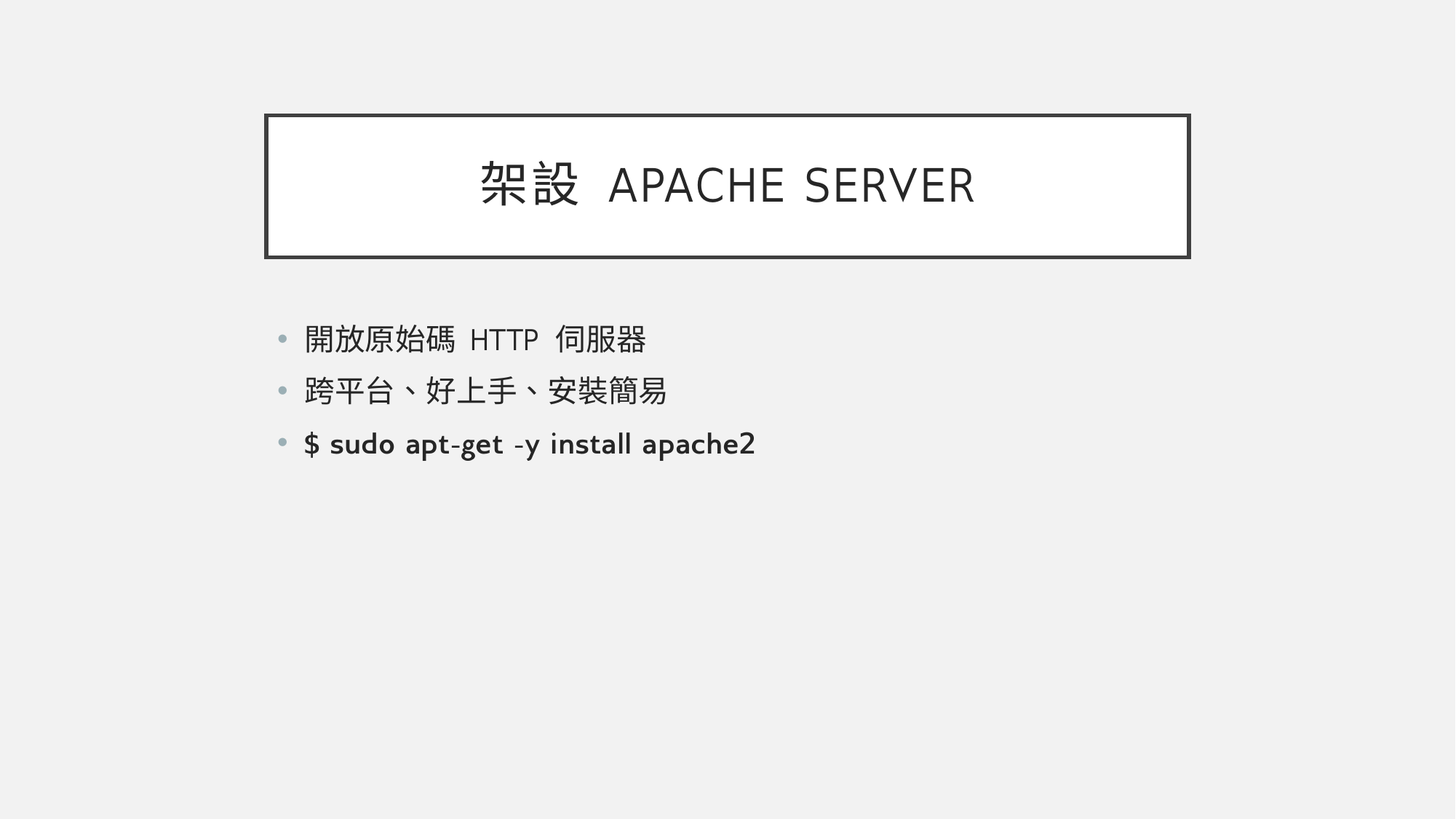

# 架設 Apache server
開放原始碼 HTTP 伺服器
跨平台、好上手、安裝簡易
$ sudo apt-get -y install apache2